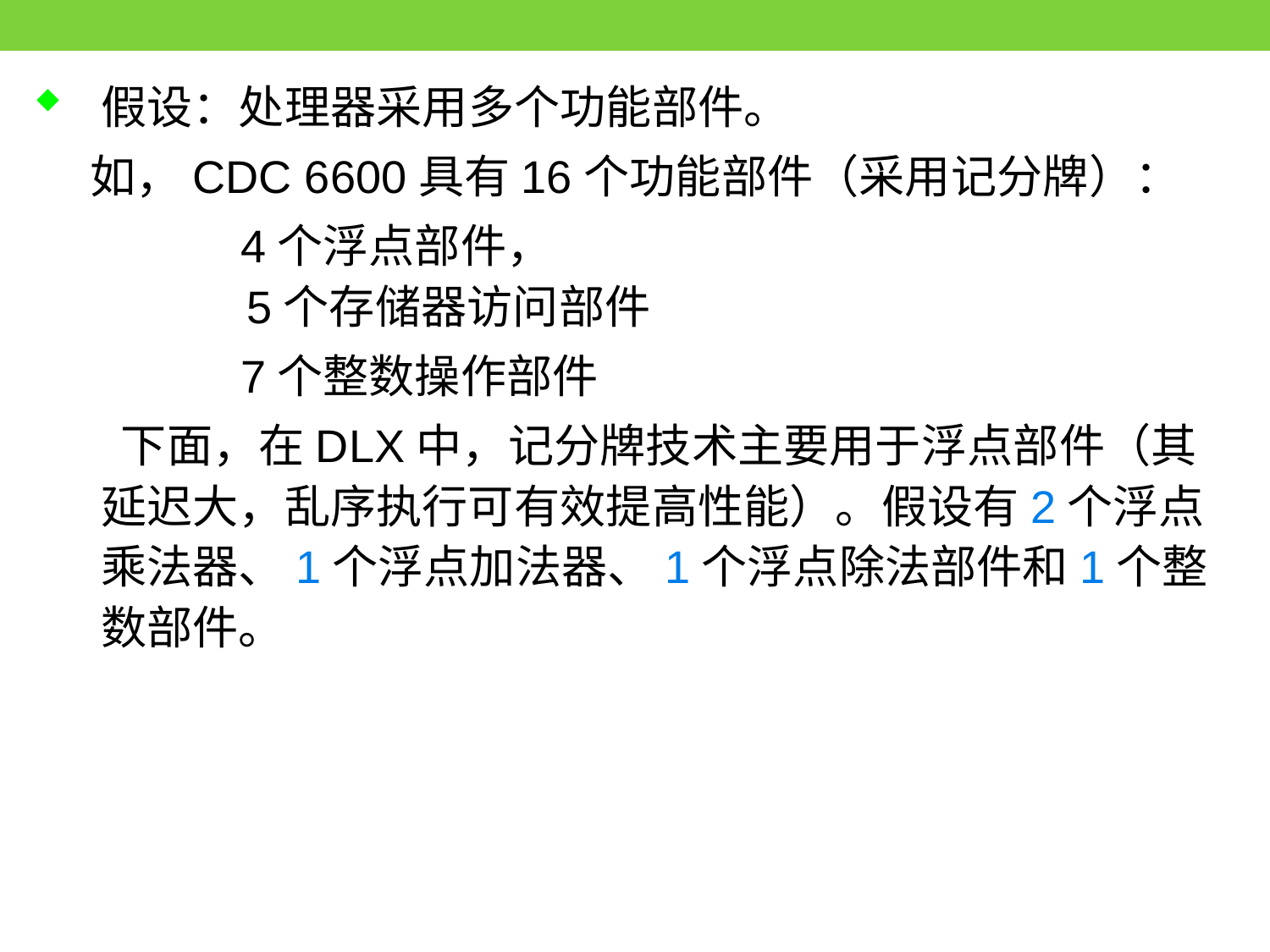

29
假设：处理器采用多个功能部件。
    如，CDC 6600具有16个功能部件（采用记分牌）：
                4个浮点部件，
             5个存储器访问部件
                7个整数操作部件
       下面，在DLX中，记分牌技术主要用于浮点部件（其延迟大，乱序执行可有效提高性能）。假设有2个浮点乘法器、1个浮点加法器、1个浮点除法部件和1个整数部件。